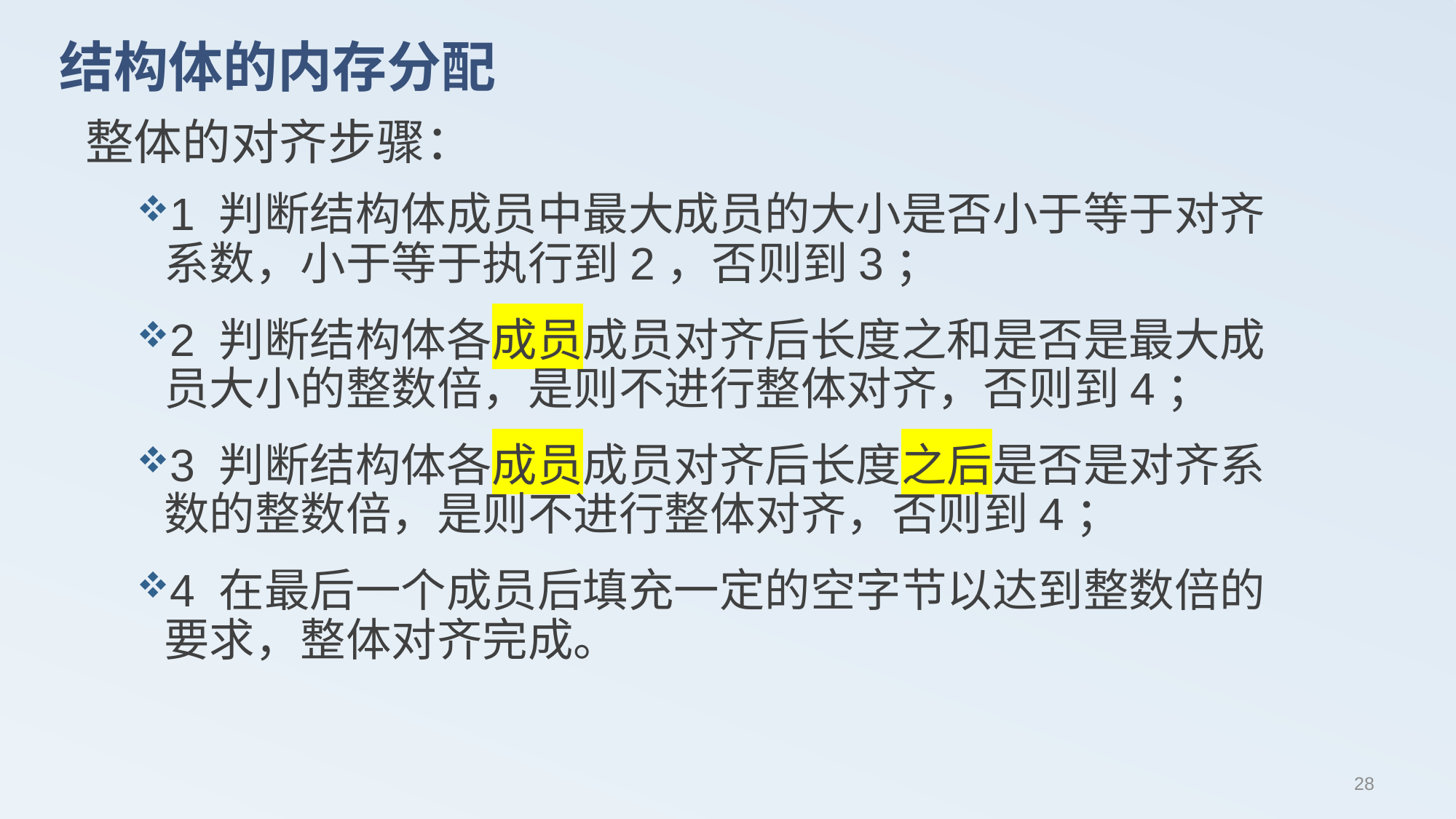

# 结构体的内存分配
整体的对齐步骤：
1 判断结构体成员中最大成员的大小是否小于等于对齐系数，小于等于执行到2，否则到3；
2 判断结构体各成员成员对齐后长度之和是否是最大成员大小的整数倍，是则不进行整体对齐，否则到4；
3 判断结构体各成员成员对齐后长度之后是否是对齐系数的整数倍，是则不进行整体对齐，否则到4；
4 在最后一个成员后填充一定的空字节以达到整数倍的要求，整体对齐完成。